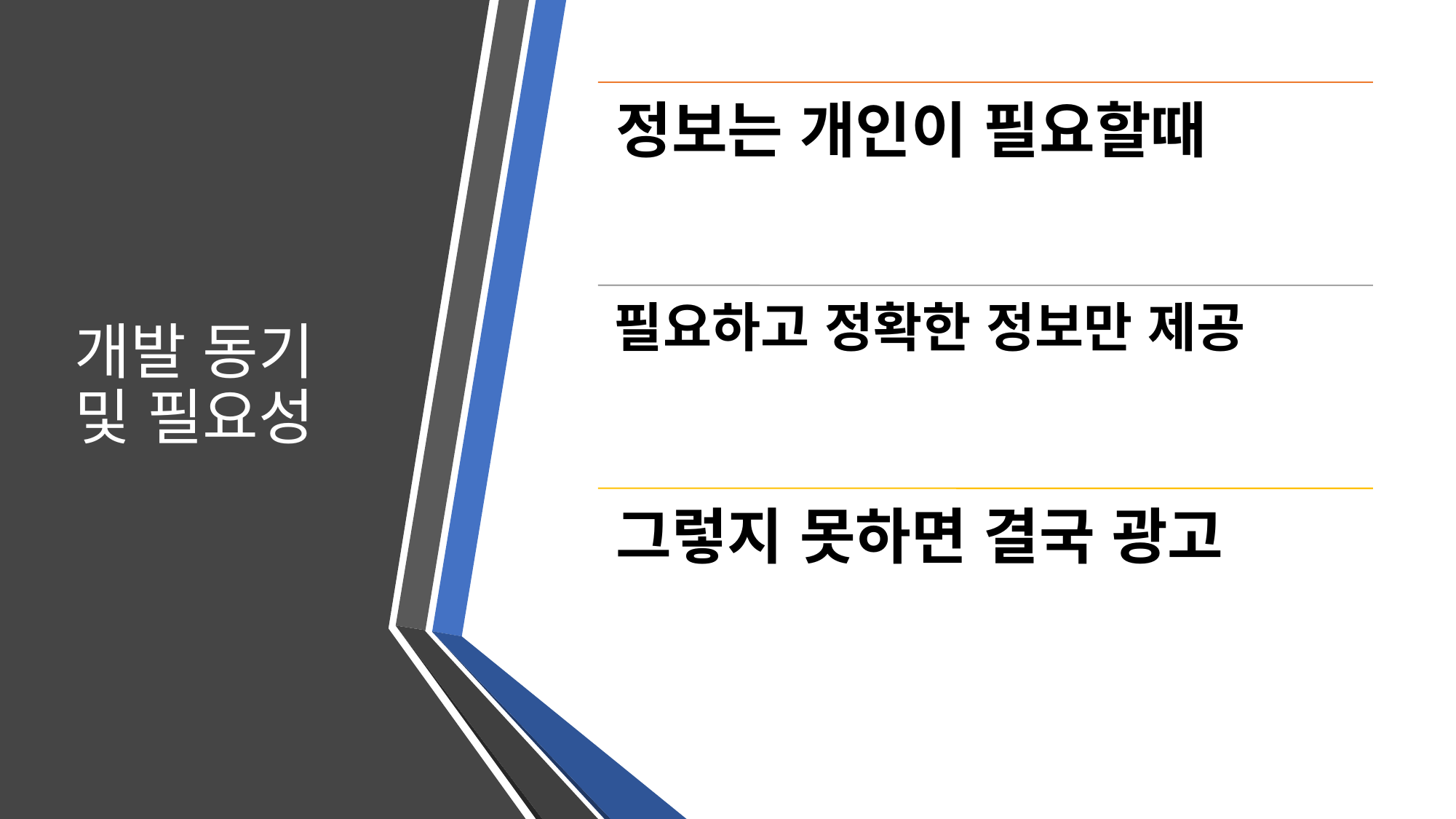

개발 동기 및 필요성
정보는 개인이 필요할때
필요하고 정확한 정보만 제공
그렇지 못하면 결국 광고